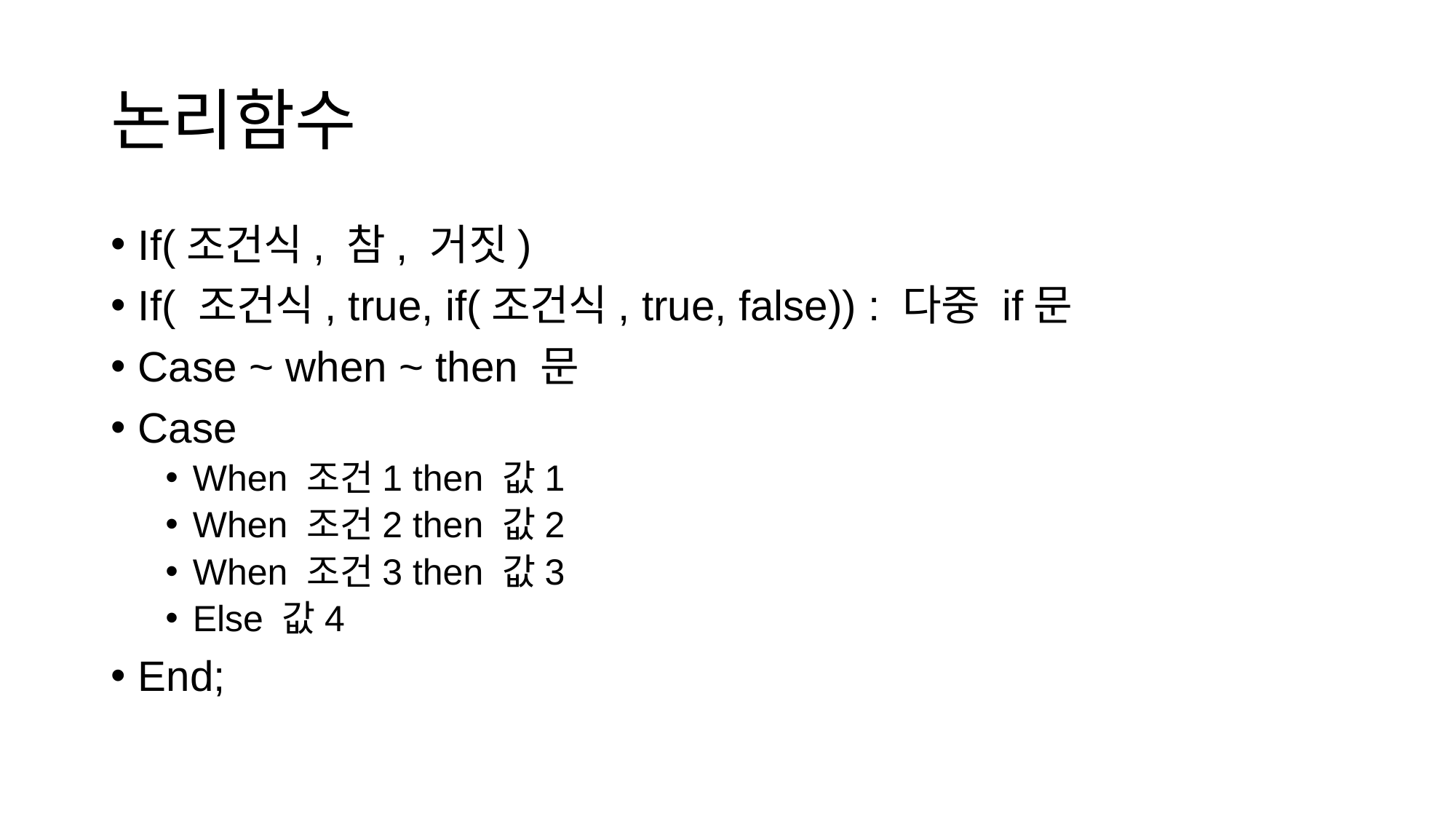

# 논리함수
If(조건식, 참, 거짓)
If( 조건식, true, if(조건식, true, false)) : 다중 if문
Case ~ when ~ then 문
Case
When 조건1 then 값1
When 조건2 then 값2
When 조건3 then 값3
Else 값4
End;